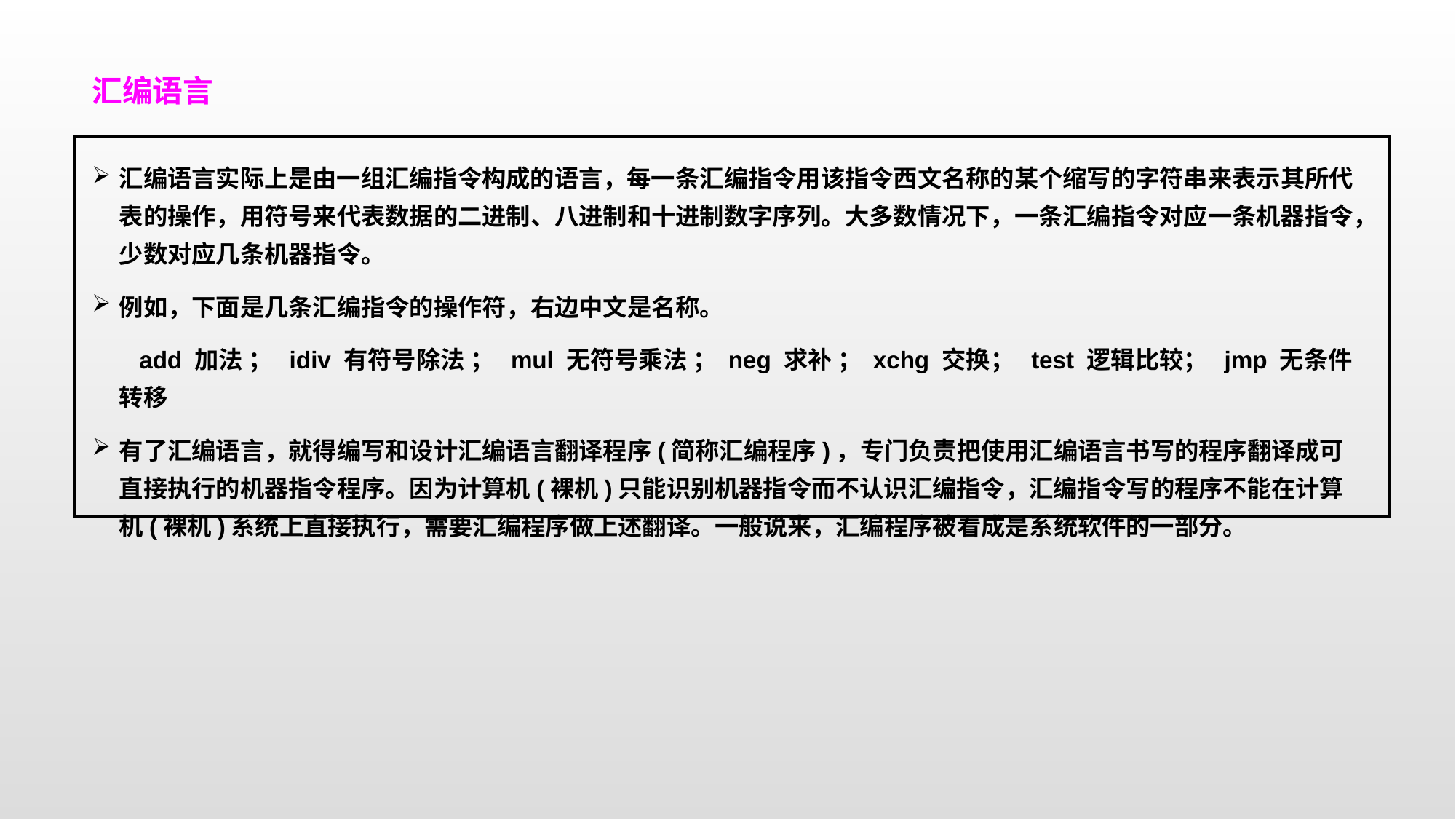

# 汇编语言

汇编语言实际上是由一组汇编指令构成的语言，每一条汇编指令用该指令西文名称的某个缩写的字符串来表示其所代表的操作，用符号来代表数据的二进制、八进制和十进制数字序列。大多数情况下，一条汇编指令对应一条机器指令，少数对应几条机器指令。
例如，下面是几条汇编指令的操作符，右边中文是名称。
       add 加法 ；  idiv 有符号除法 ；  mul 无符号乘法 ； neg 求补 ； xchg 交换；  test 逻辑比较；  jmp 无条件转移
有了汇编语言，就得编写和设计汇编语言翻译程序(简称汇编程序)，专门负责把使用汇编语言书写的程序翻译成可直接执行的机器指令程序。因为计算机(裸机)只能识别机器指令而不认识汇编指令，汇编指令写的程序不能在计算机(裸机)系统上直接执行，需要汇编程序做上述翻译。一般说来，汇编程序被看成是系统软件的一部分。

38